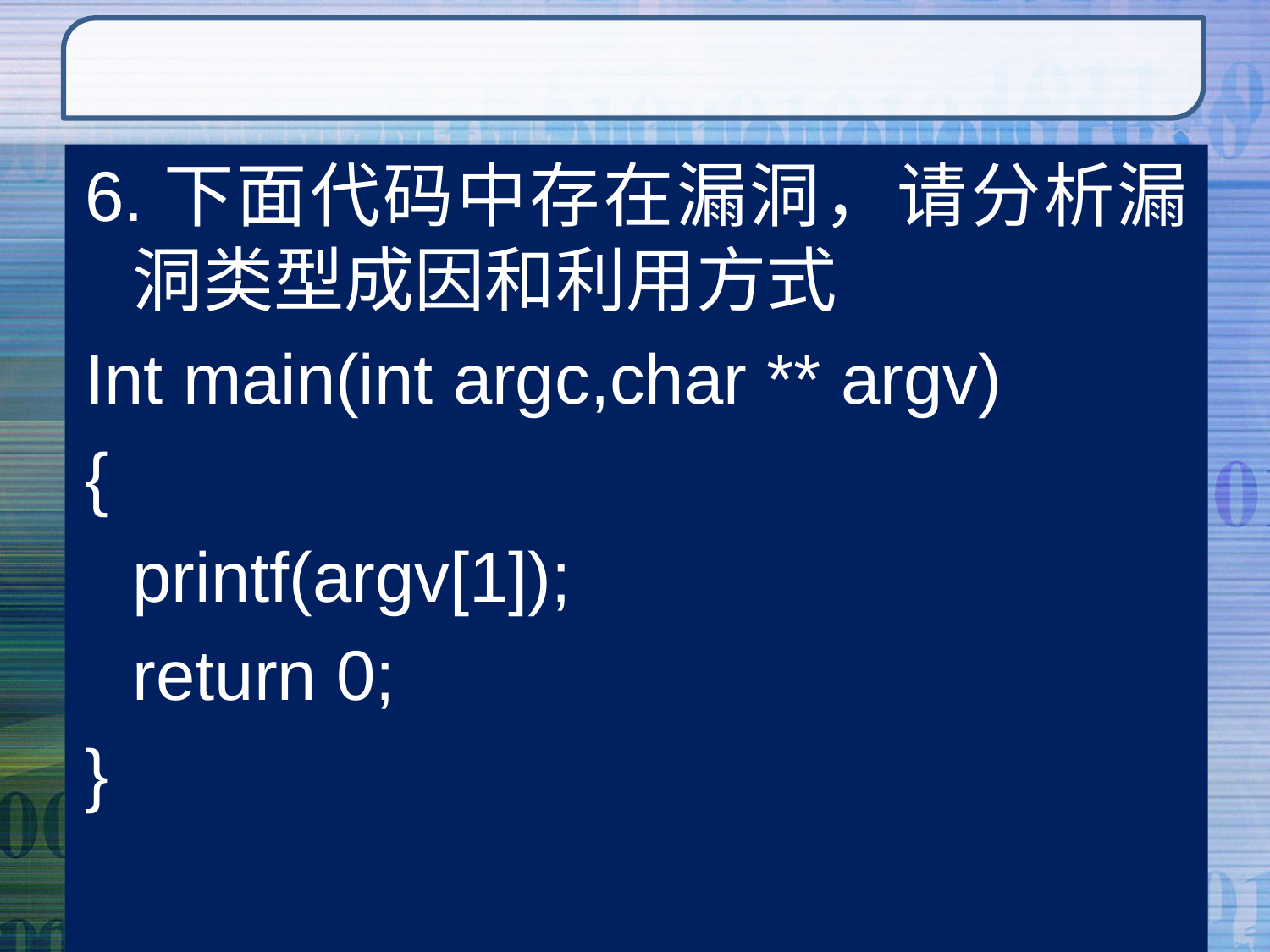

#
6.下面代码中存在漏洞，请分析漏洞类型成因和利用方式
Int main(int argc,char ** argv)
{
	printf(argv[1]);
	return 0;
}